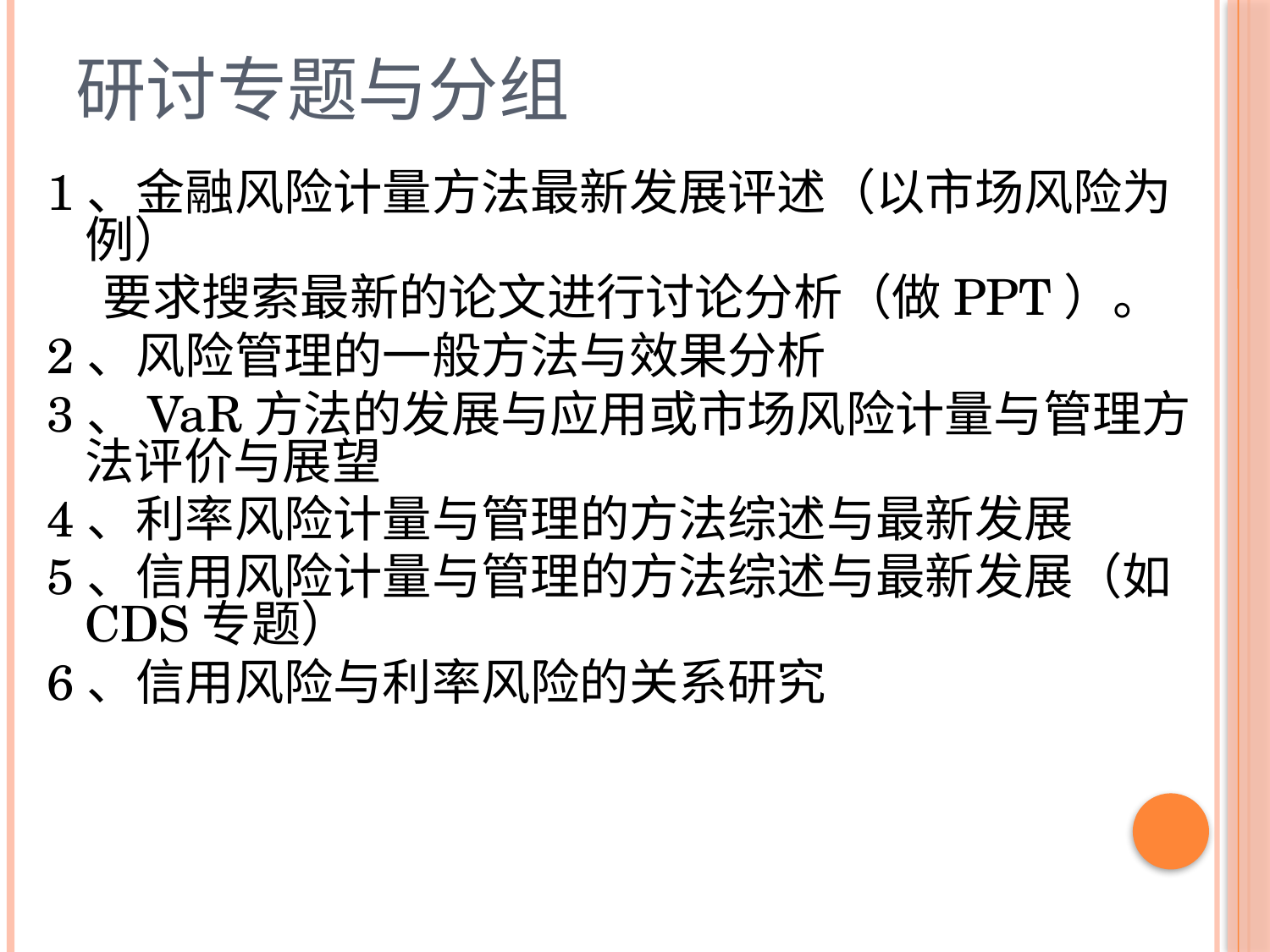

# 研讨专题与分组
1、金融风险计量方法最新发展评述（以市场风险为例）
    要求搜索最新的论文进行讨论分析（做PPT）。
2、风险管理的一般方法与效果分析
3、VaR方法的发展与应用或市场风险计量与管理方法评价与展望
4、利率风险计量与管理的方法综述与最新发展
5、信用风险计量与管理的方法综述与最新发展（如CDS专题）
6、信用风险与利率风险的关系研究